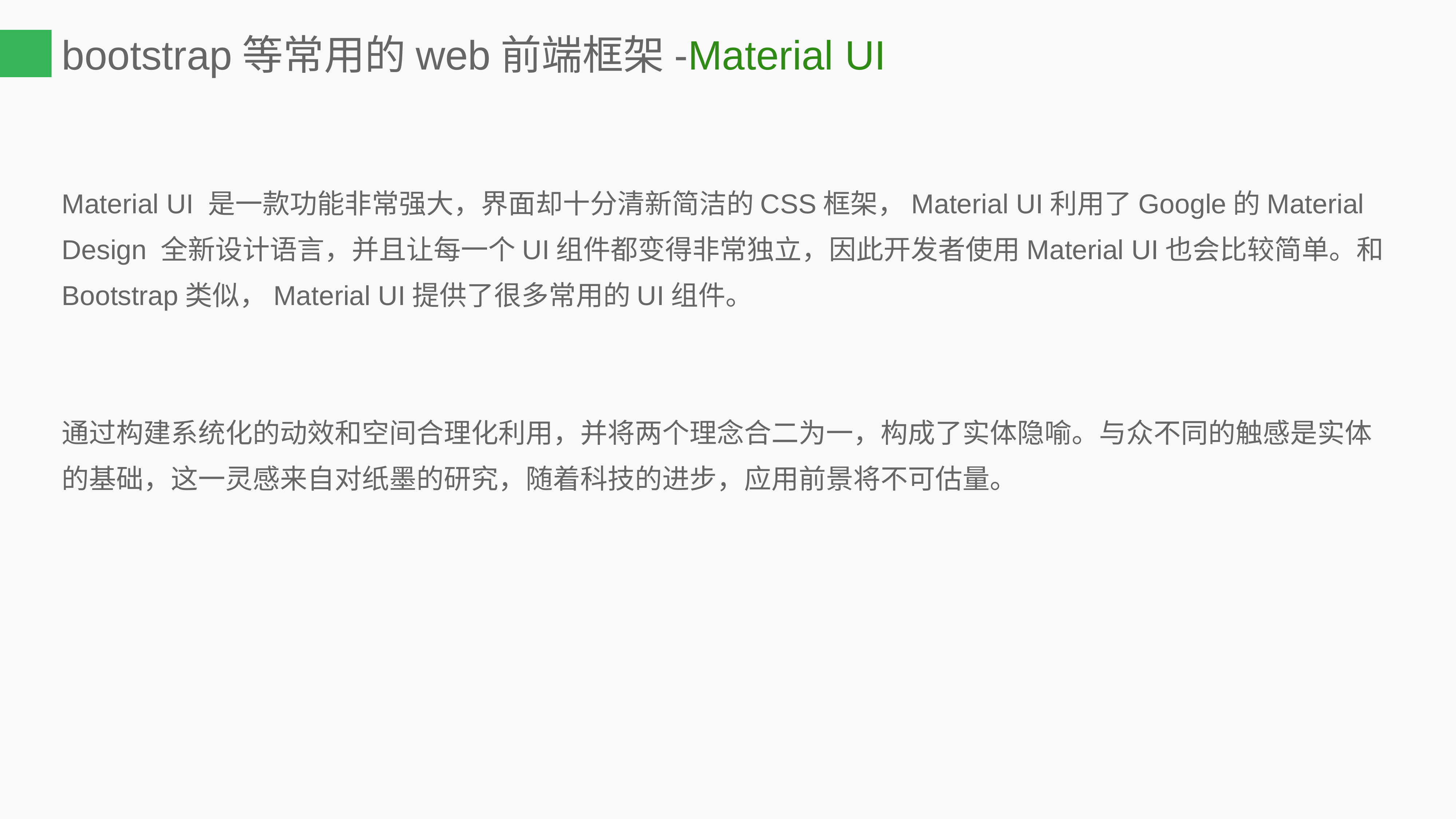

# bootstrap等常用的web前端框架-Material UI
Material UI 是一款功能非常强大，界面却十分清新简洁的CSS框架，Material UI利用了Google的Material Design 全新设计语言，并且让每一个UI组件都变得非常独立，因此开发者使用Material UI也会比较简单。和Bootstrap类似，Material UI提供了很多常用的UI组件。

通过构建系统化的动效和空间合理化利用，并将两个理念合二为一，构成了实体隐喻。与众不同的触感是实体的基础，这一灵感来自对纸墨的研究，随着科技的进步，应用前景将不可估量。